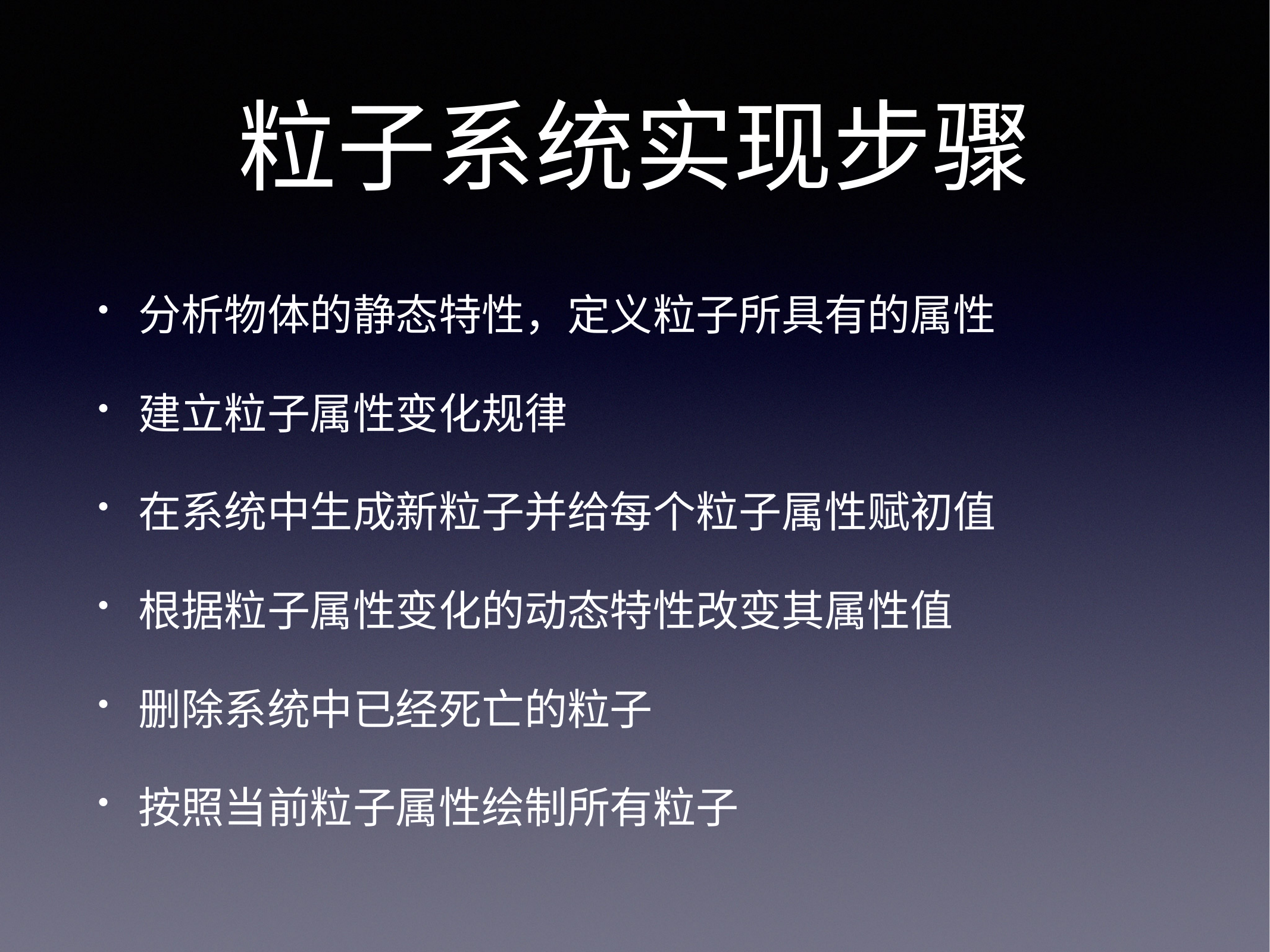

# 粒子系统实现步骤
分析物体的静态特性，定义粒子所具有的属性
建立粒子属性变化规律
在系统中生成新粒子并给每个粒子属性赋初值
根据粒子属性变化的动态特性改变其属性值
删除系统中已经死亡的粒子
按照当前粒子属性绘制所有粒子